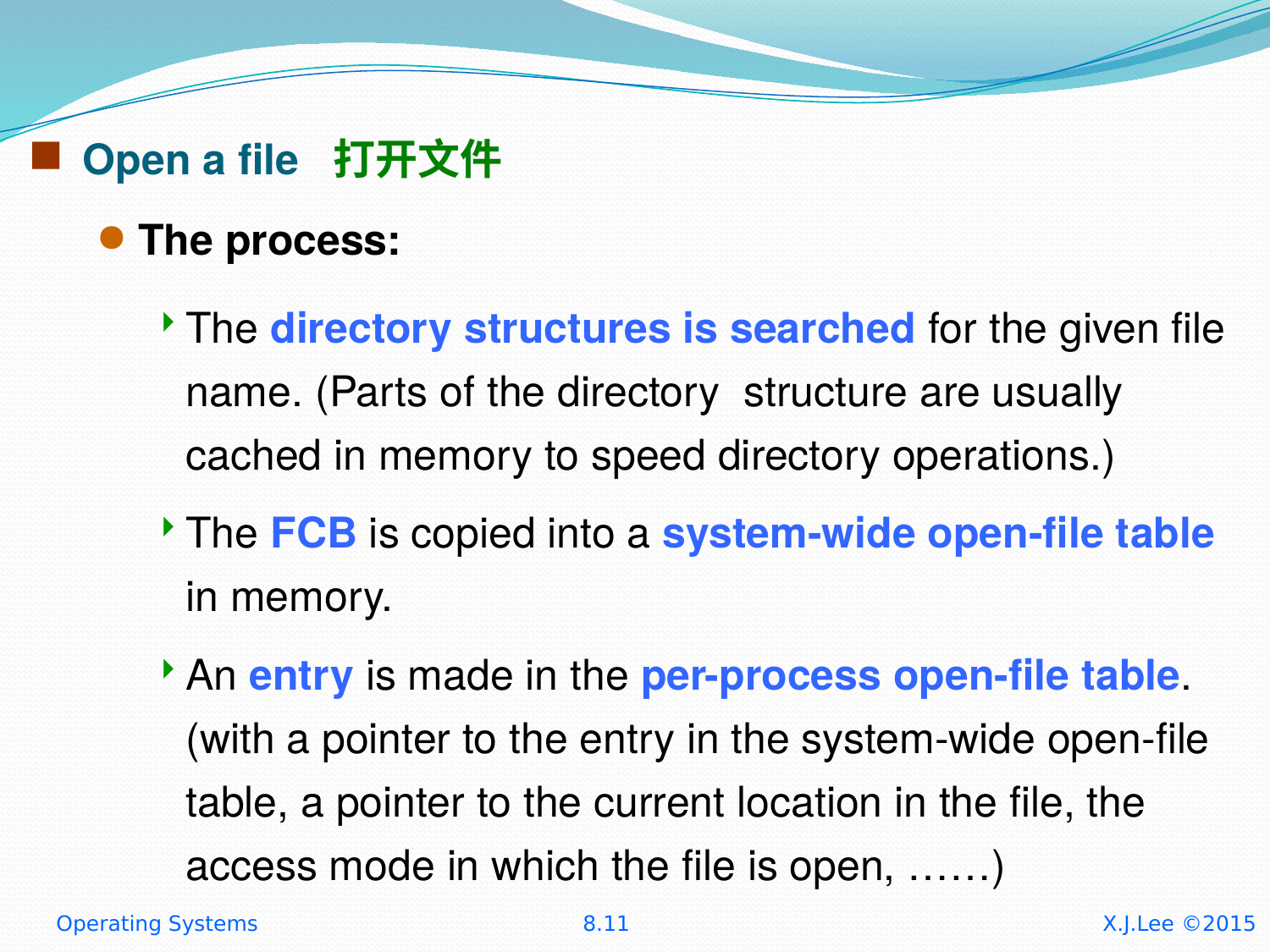

Open a file  打开文件
The process:
The directory structures is searched for the given file name. (Parts of the directory  structure are usually cached in memory to speed directory operations.)
The FCB is copied into a system-wide open-file table in memory.
An entry is made in the per-process open-file table. (with a pointer to the entry in the system-wide open-file table, a pointer to the current location in the file, the access mode in which the file is open, ……)
Operating Systems
8.11
X.J.Lee ©2015